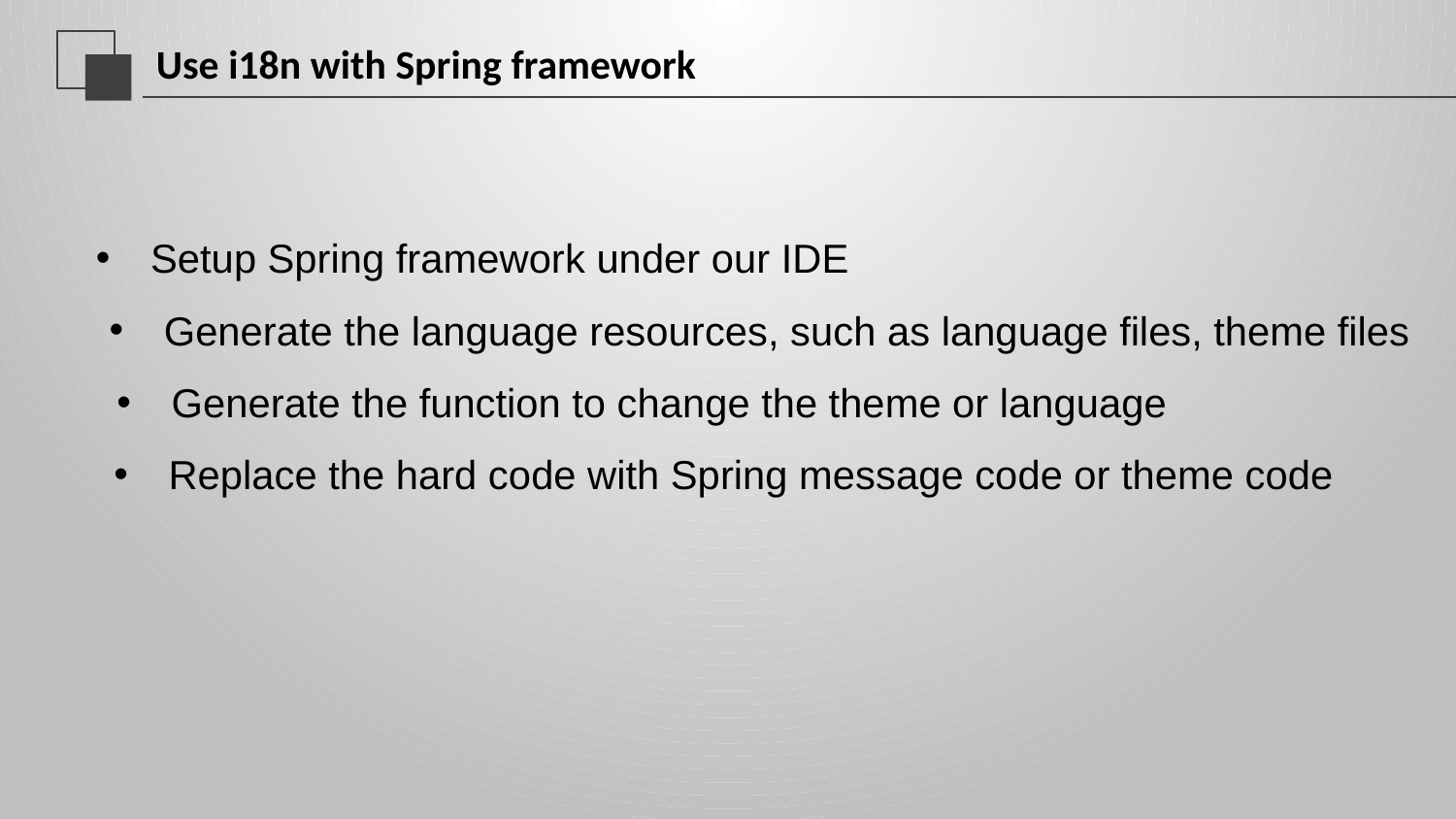

延迟符
# Use i18n with Spring framework
Setup Spring framework under our IDE
Generate the language resources, such as language files, theme files
Generate the function to change the theme or language
Replace the hard code with Spring message code or theme code